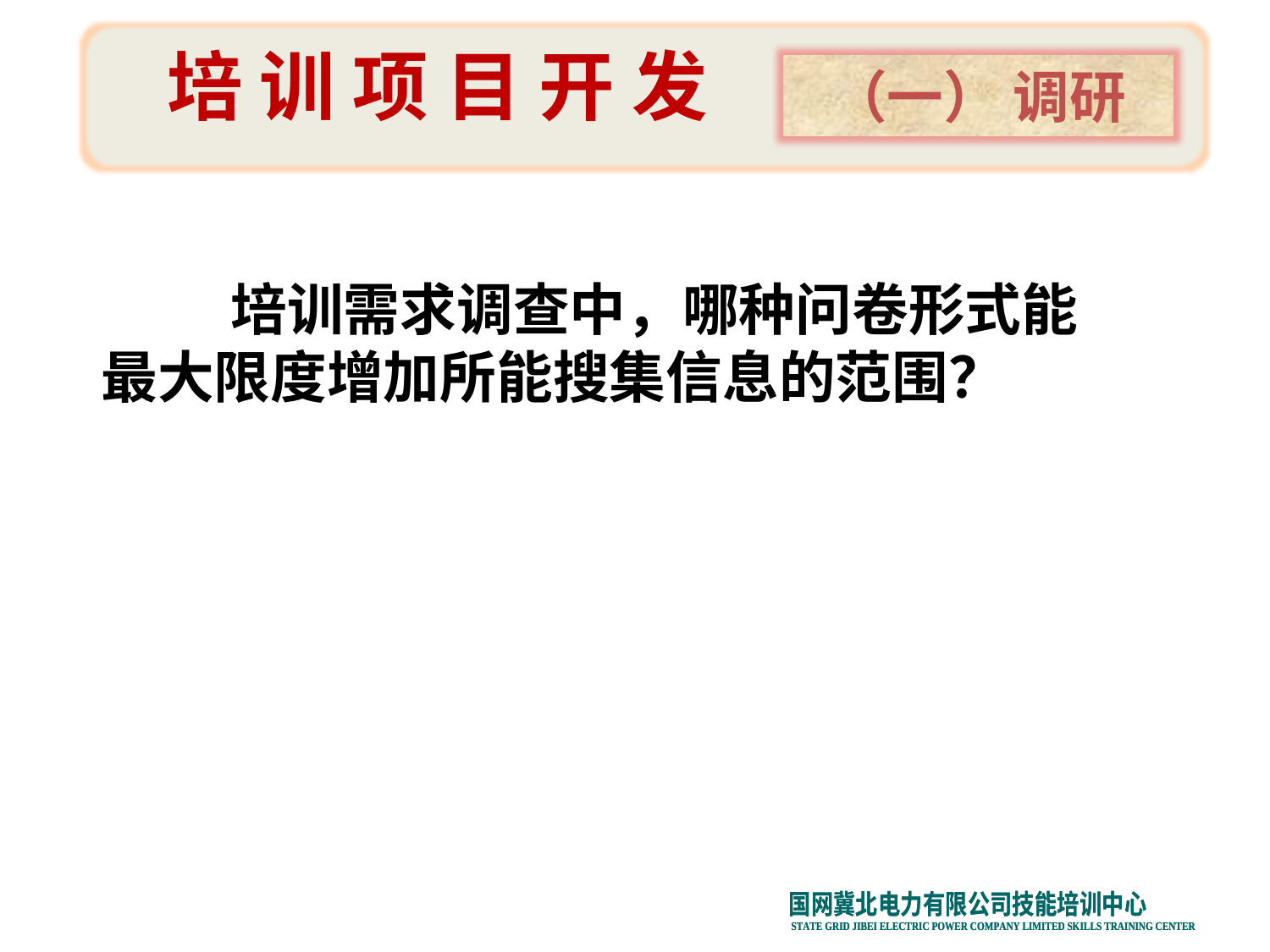

培 训 项 目 开 发
（一） 调研

         培训需求调查中，哪种问卷形式能
最大限度增加所能搜集信息的范围？